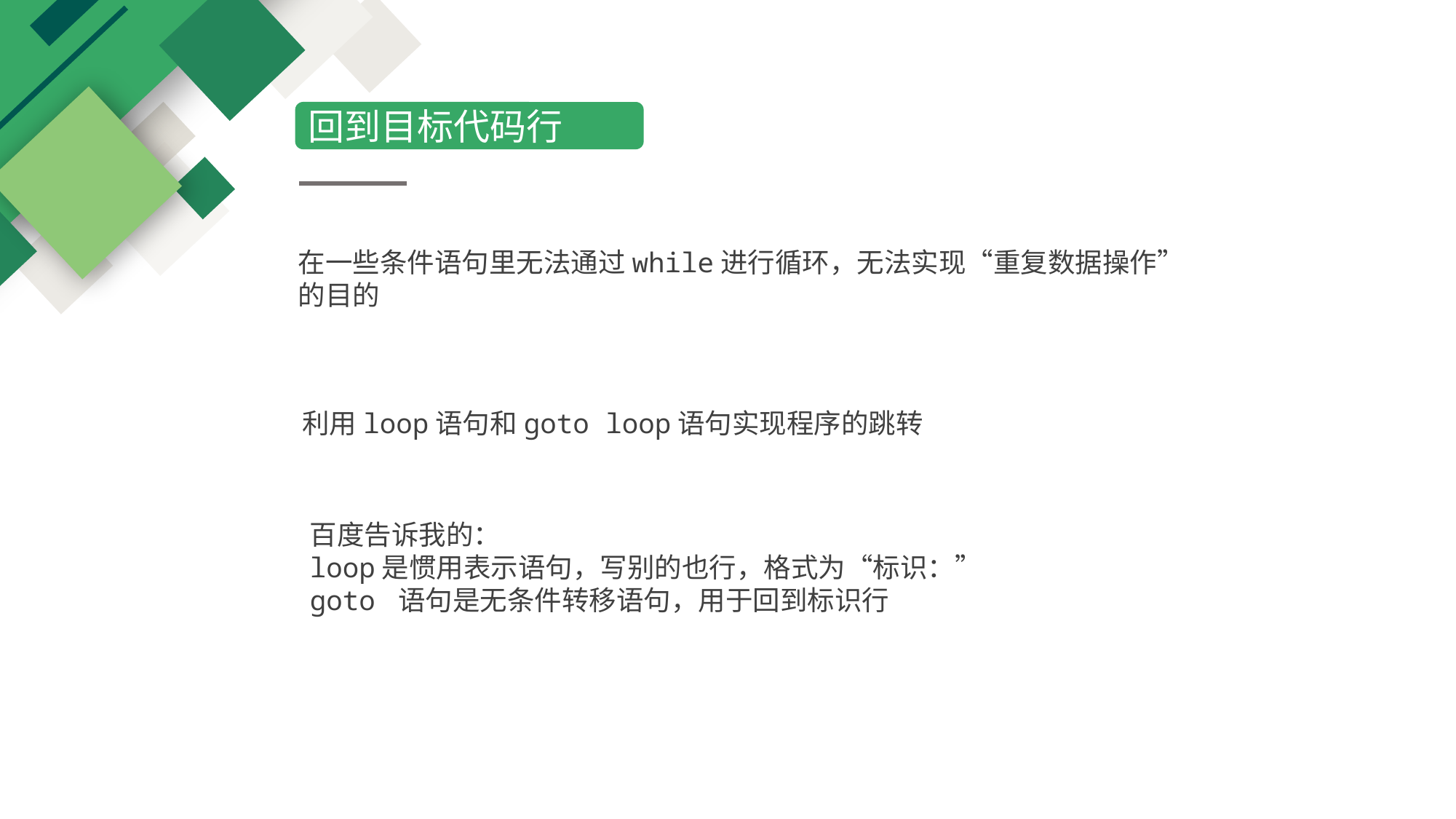

回到目标代码行
在一些条件语句里无法通过while进行循环，无法实现“重复数据操作”的目的

利用loop语句和goto loop语句实现程序的跳转
百度告诉我的：
loop是惯用表示语句，写别的也行，格式为“标识：”
goto 语句是无条件转移语句，用于回到标识行